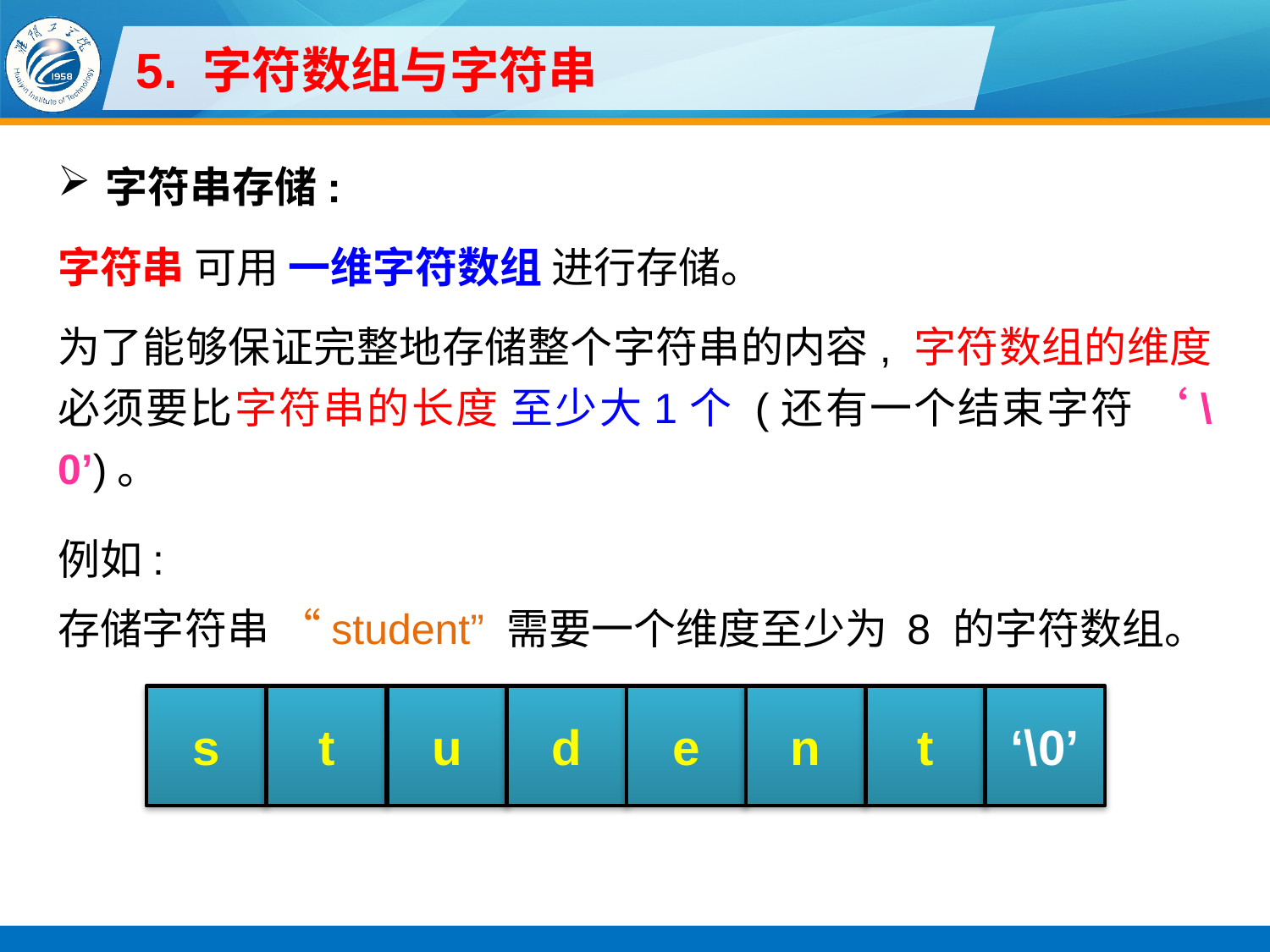

# 5. 字符数组与字符串
字符串存储:
字符串 可用 一维字符数组 进行存储。
为了能够保证完整地存储整个字符串的内容, 字符数组的维度 必须要比字符串的长度 至少大1个 (还有一个结束字符 ‘\0’)。
例如:
存储字符串 “student” 需要一个维度至少为 8 的字符数组。
s
t
u
d
e
n
t
‘\0’